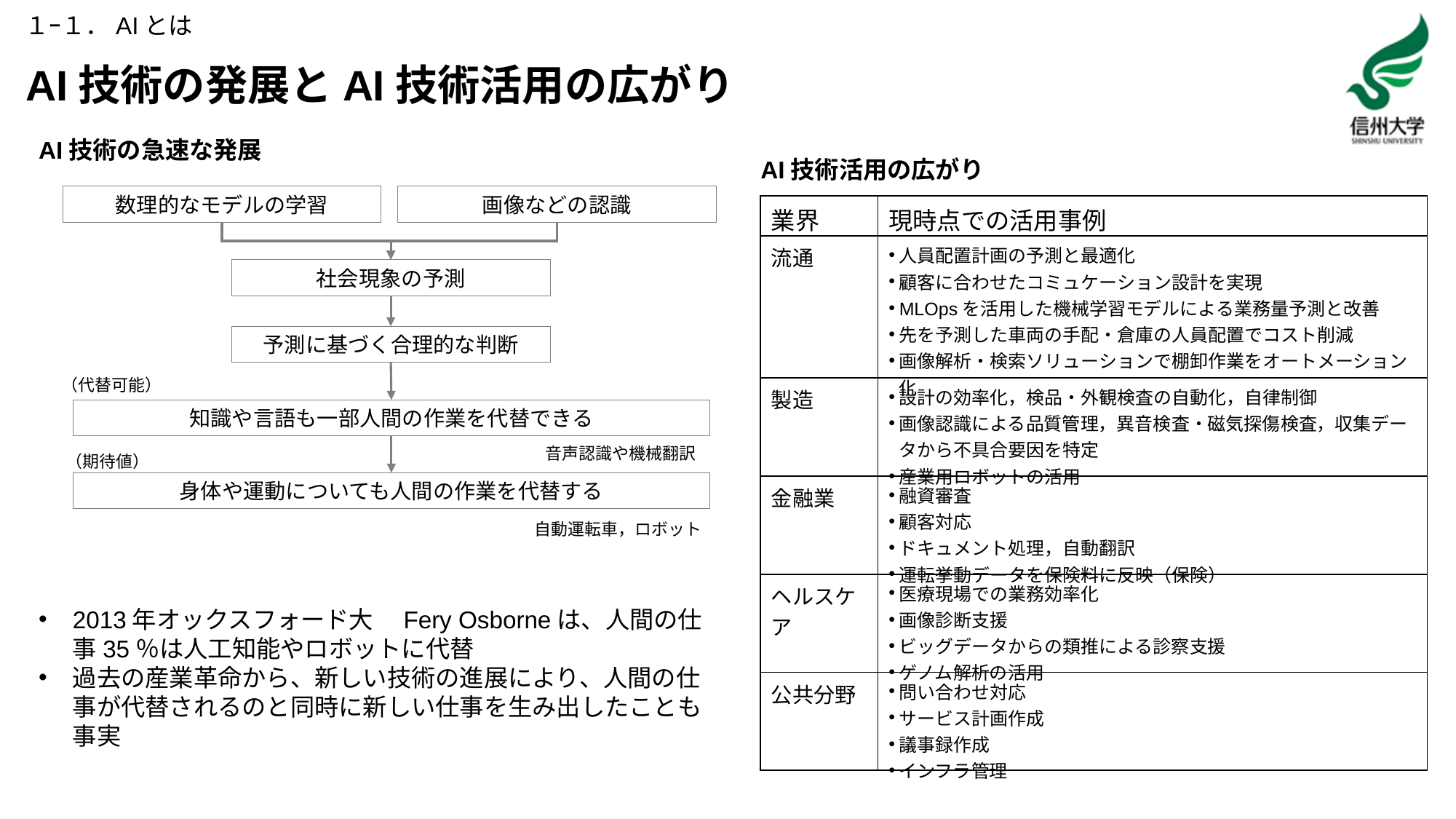

１ｰ１．AIとは
# AI技術の発展とAI技術活用の広がり
AI技術の急速な発展
AI技術活用の広がり
数理的なモデルの学習
画像などの認識
| 業界 | 現時点での活用事例 |
| --- | --- |
| 流通 | 人員配置計画の予測と最適化 顧客に合わせたコミュケーション設計を実現 MLOpsを活用した機械学習モデルによる業務量予測と改善 先を予測した車両の手配・倉庫の人員配置でコスト削減 画像解析・検索ソリューションで棚卸作業をオートメーション化 |
| 製造 | 設計の効率化，検品・外観検査の自動化，自律制御 画像認識による品質管理，異音検査・磁気探傷検査，収集データから不具合要因を特定 産業用ロボットの活用 |
| 金融業 | 融資審査 顧客対応 ドキュメント処理，自動翻訳 運転挙動データを保険料に反映（保険） |
| ヘルスケア | 医療現場での業務効率化 画像診断支援 ビッグデータからの類推による診察支援 ゲノム解析の活用 |
| 公共分野 | 問い合わせ対応 サービス計画作成 議事録作成 インフラ管理 |
社会現象の予測
予測に基づく合理的な判断
（代替可能）
知識や言語も一部人間の作業を代替できる
音声認識や機械翻訳
（期待値）
身体や運動についても人間の作業を代替する
自動運転車，ロボット
2013年オックスフォード大　Fery Osborneは、人間の仕事35％は人工知能やロボットに代替
過去の産業革命から、新しい技術の進展により、人間の仕事が代替されるのと同時に新しい仕事を生み出したことも事実